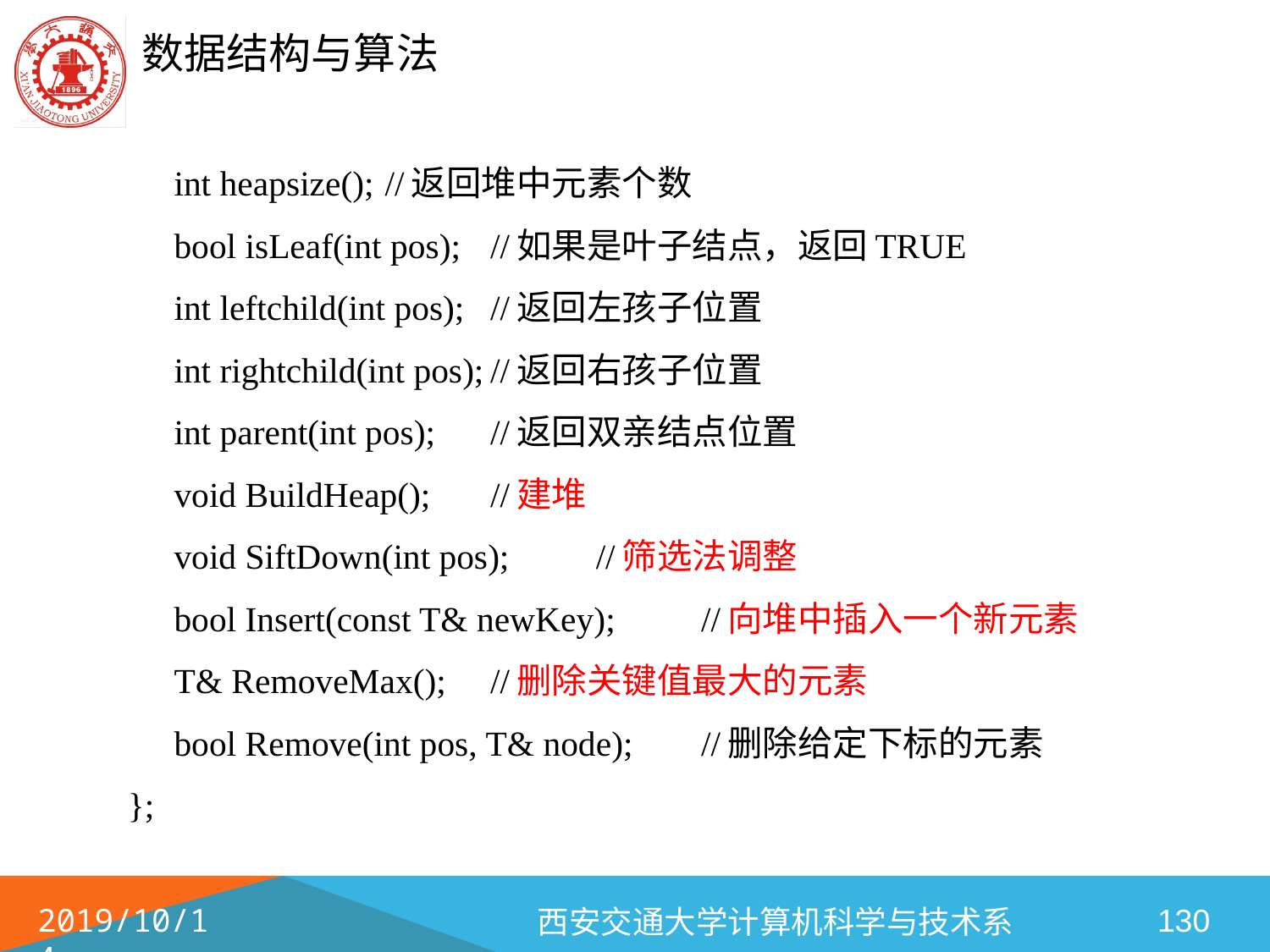

int heapsize();			//返回堆中元素个数
	bool isLeaf(int pos);		//如果是叶子结点，返回TRUE
	int leftchild(int pos);		//返回左孩子位置
	int rightchild(int pos);		//返回右孩子位置
	int parent(int pos);		//返回双亲结点位置
	void BuildHeap();		//建堆
	void SiftDown(int pos);	//筛选法调整
	bool Insert(const T& newKey);	//向堆中插入一个新元素
	T& RemoveMax();		//删除关键值最大的元素
	bool Remove(int pos, T& node);	//删除给定下标的元素
};